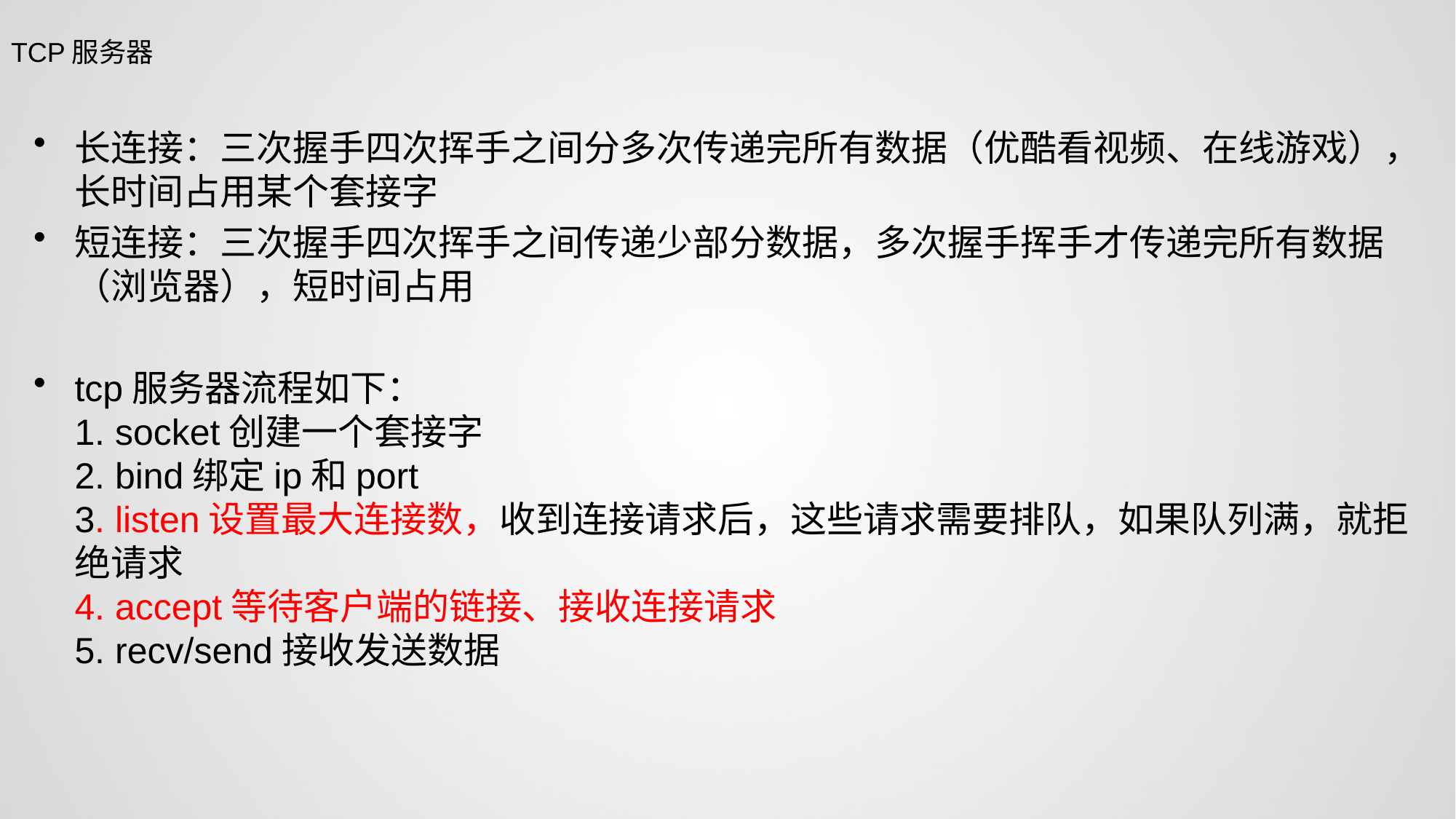

TCP服务器
长连接：三次握手四次挥手之间分多次传递完所有数据（优酷看视频、在线游戏），长时间占用某个套接字
短连接：三次握手四次挥手之间传递少部分数据，多次握手挥手才传递完所有数据
（浏览器），短时间占用

tcp服务器流程如下：
1. socket创建⼀个套接字
2. bind绑定ip和port
3. listen设置最大连接数，收到连接请求后，这些请求需要排队，如果队列满，就拒绝请求
4. accept等待客户端的链接、接收连接请求
5. recv/send接收发送数据